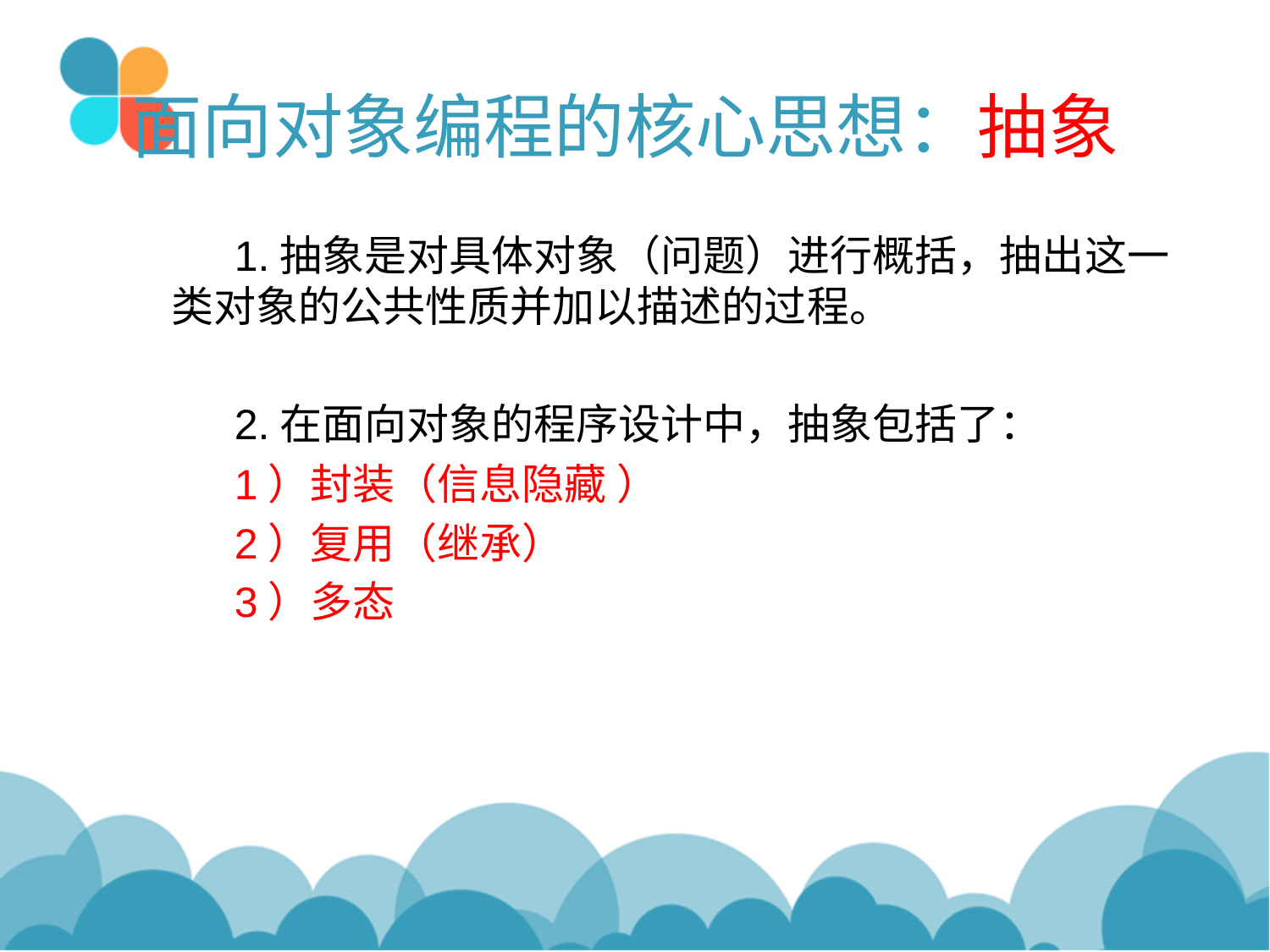

# 面向对象编程的核心思想：抽象
1.抽象是对具体对象（问题）进行概括，抽出这一类对象的公共性质并加以描述的过程。

2.在面向对象的程序设计中，抽象包括了：
1）封装（信息隐藏 ）
2）复用（继承）
3）多态
3